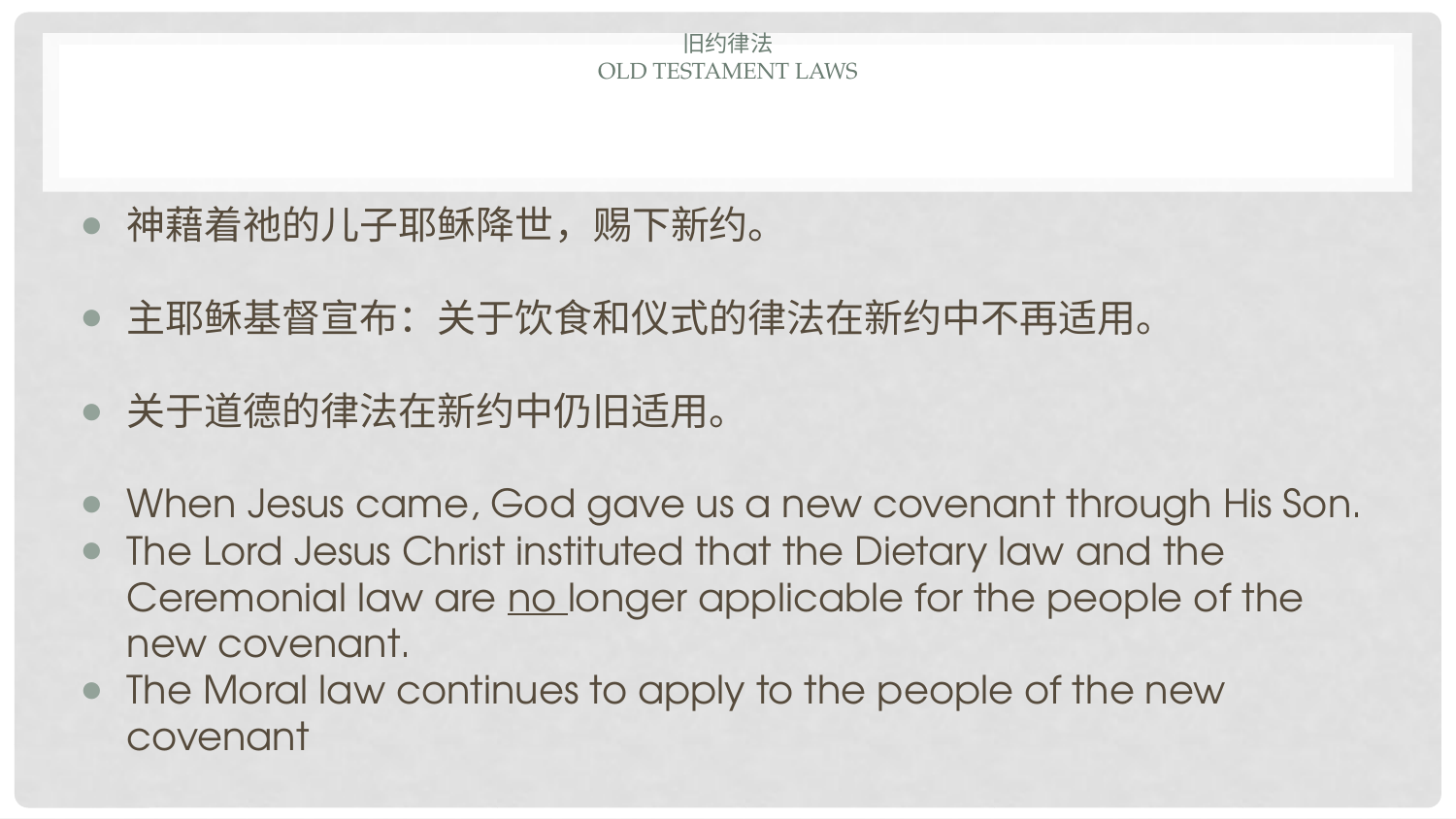

# 旧约律法 Old testament laws
神藉着祂的儿子耶稣降世，赐下新约。

主耶稣基督宣布：关于饮食和仪式的律法在新约中不再适用。

关于道德的律法在新约中仍旧适用。

When Jesus came, God gave us a new covenant through His Son.
The Lord Jesus Christ instituted that the Dietary law and the Ceremonial law are no longer applicable for the people of the new covenant.
The Moral law continues to apply to the people of the new covenant